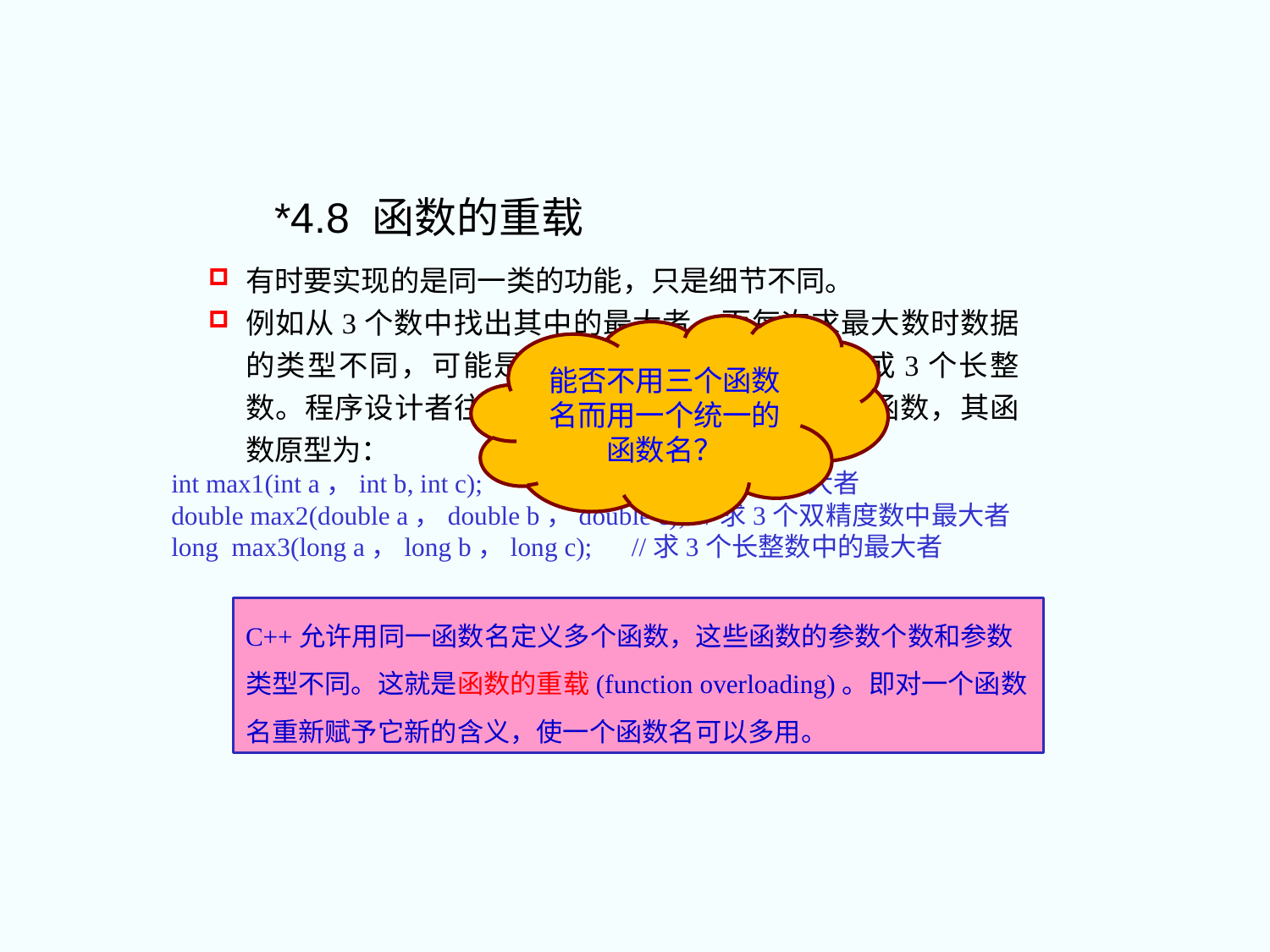

*4.8 函数的重载
有时要实现的是同一类的功能，只是细节不同。
例如从3个数中找出其中的最大者，而每次求最大数时数据的类型不同，可能是3个整数、3个双精度数或3个长整数。程序设计者往往会分别设计出3个不同名的函数，其函数原型为：
int max1(int a，int b, int c);              //求3个整数中的最大者
double max2(double a，double b，double c);  //求3个双精度数中最大者
long  max3(long a，long b，long c);      //求3个长整数中的最大者
能否不用三个函数名而用一个统一的函数名？
C++允许用同一函数名定义多个函数，这些函数的参数个数和参数类型不同。这就是函数的重载(function overloading)。即对一个函数名重新赋予它新的含义，使一个函数名可以多用。